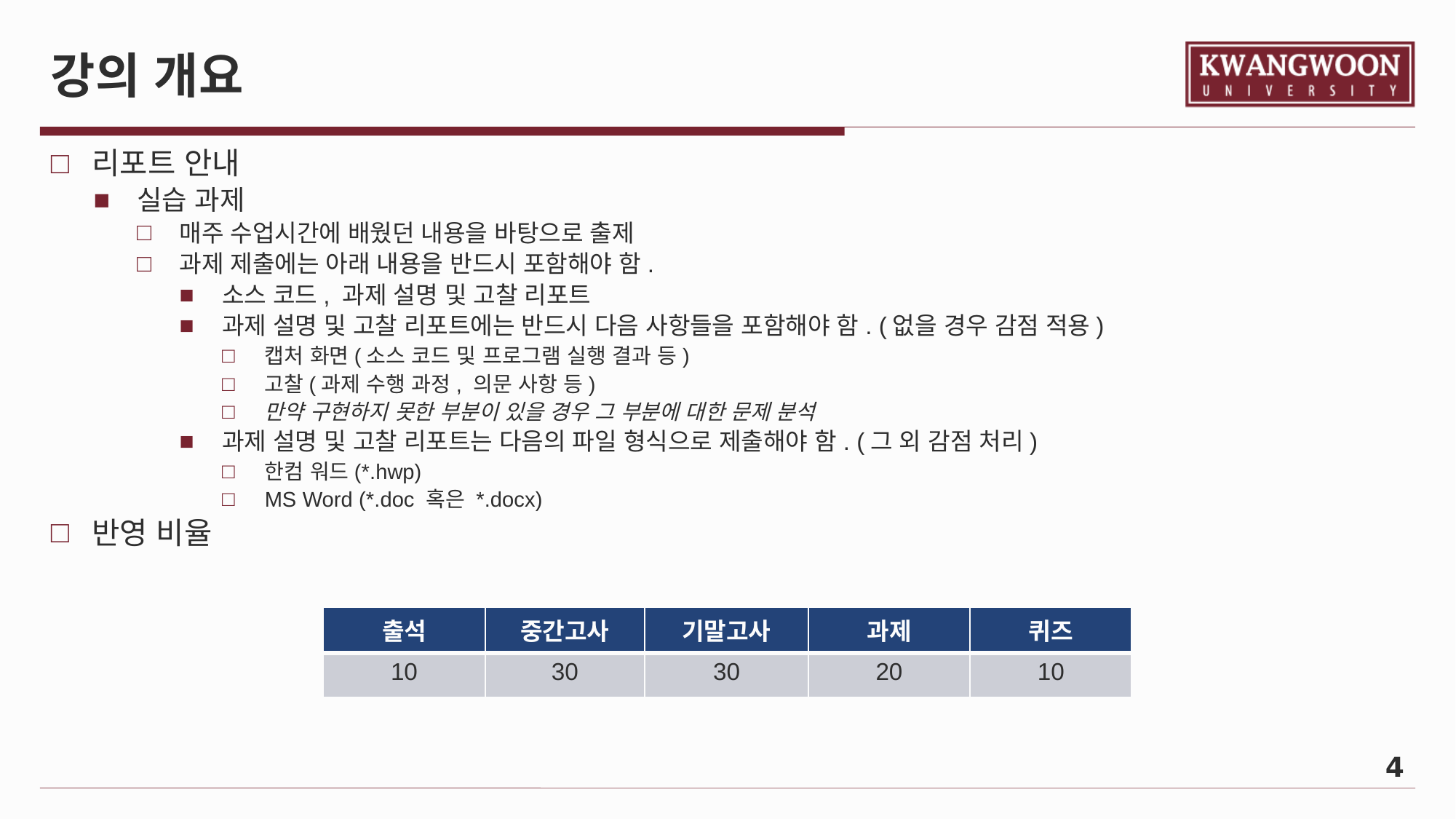

# 강의 개요
리포트 안내
실습 과제
매주 수업시간에 배웠던 내용을 바탕으로 출제
과제 제출에는 아래 내용을 반드시 포함해야 함.
소스 코드, 과제 설명 및 고찰 리포트
과제 설명 및 고찰 리포트에는 반드시 다음 사항들을 포함해야 함. (없을 경우 감점 적용)
캡처 화면(소스 코드 및 프로그램 실행 결과 등)
고찰(과제 수행 과정, 의문 사항 등)
만약 구현하지 못한 부분이 있을 경우 그 부분에 대한 문제 분석
과제 설명 및 고찰 리포트는 다음의 파일 형식으로 제출해야 함. (그 외 감점 처리)
한컴 워드(*.hwp)
MS Word (*.doc 혹은 *.docx)
반영 비율
| 출석 | 중간고사 | 기말고사 | 과제 | 퀴즈 |
| --- | --- | --- | --- | --- |
| 10 | 30 | 30 | 20 | 10 |
	4